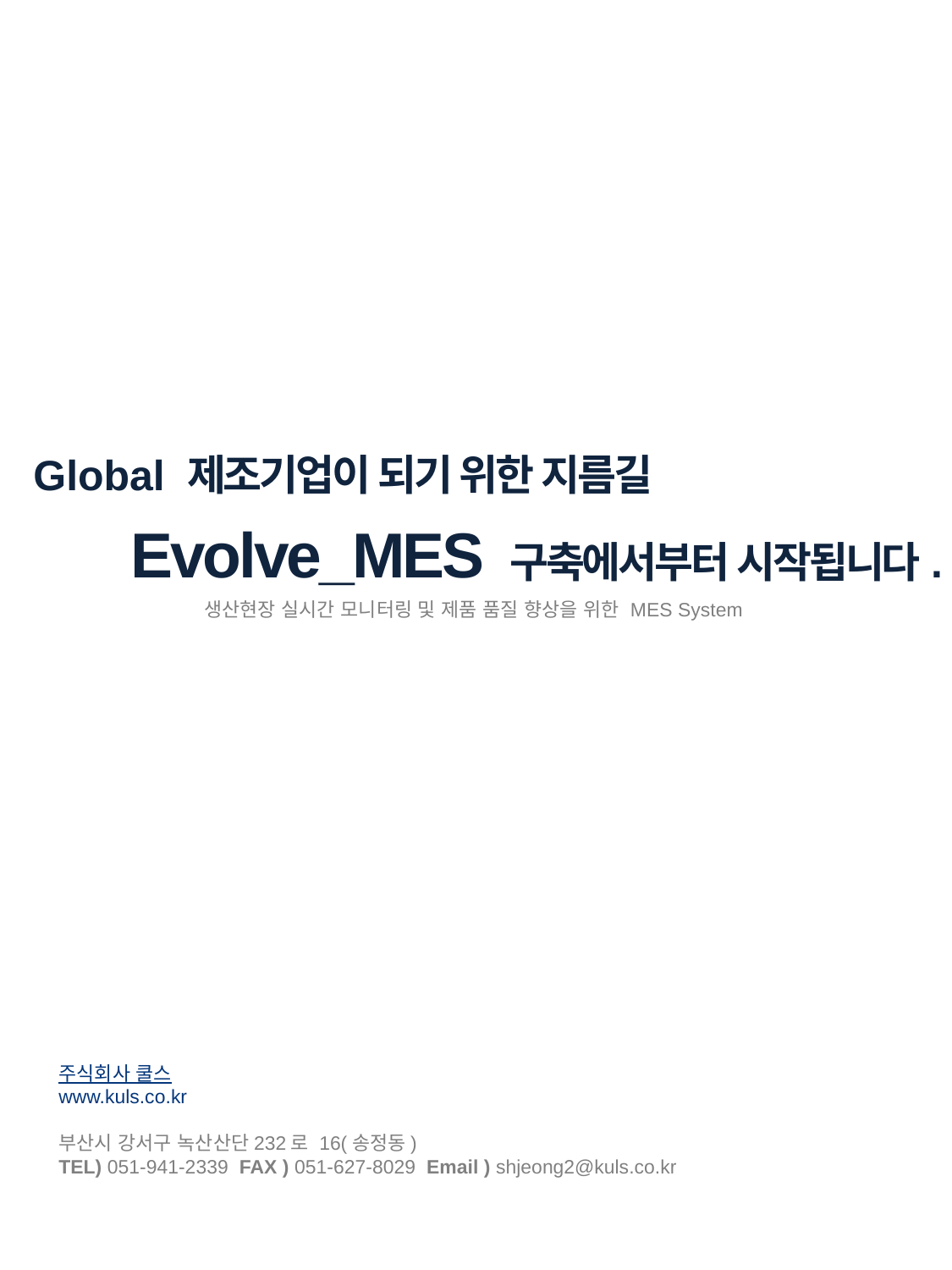

Global 제조기업이 되기 위한 지름길
Evolve_MES 구축에서부터 시작됩니다.
생산현장 실시간 모니터링 및 제품 품질 향상을 위한 MES System
주식회사 쿨스
www.kuls.co.kr

부산시 강서구 녹산산단232로 16(송정동)
TEL) 051-941-2339  FAX ) 051-627-8029  Email ) shjeong2@kuls.co.kr